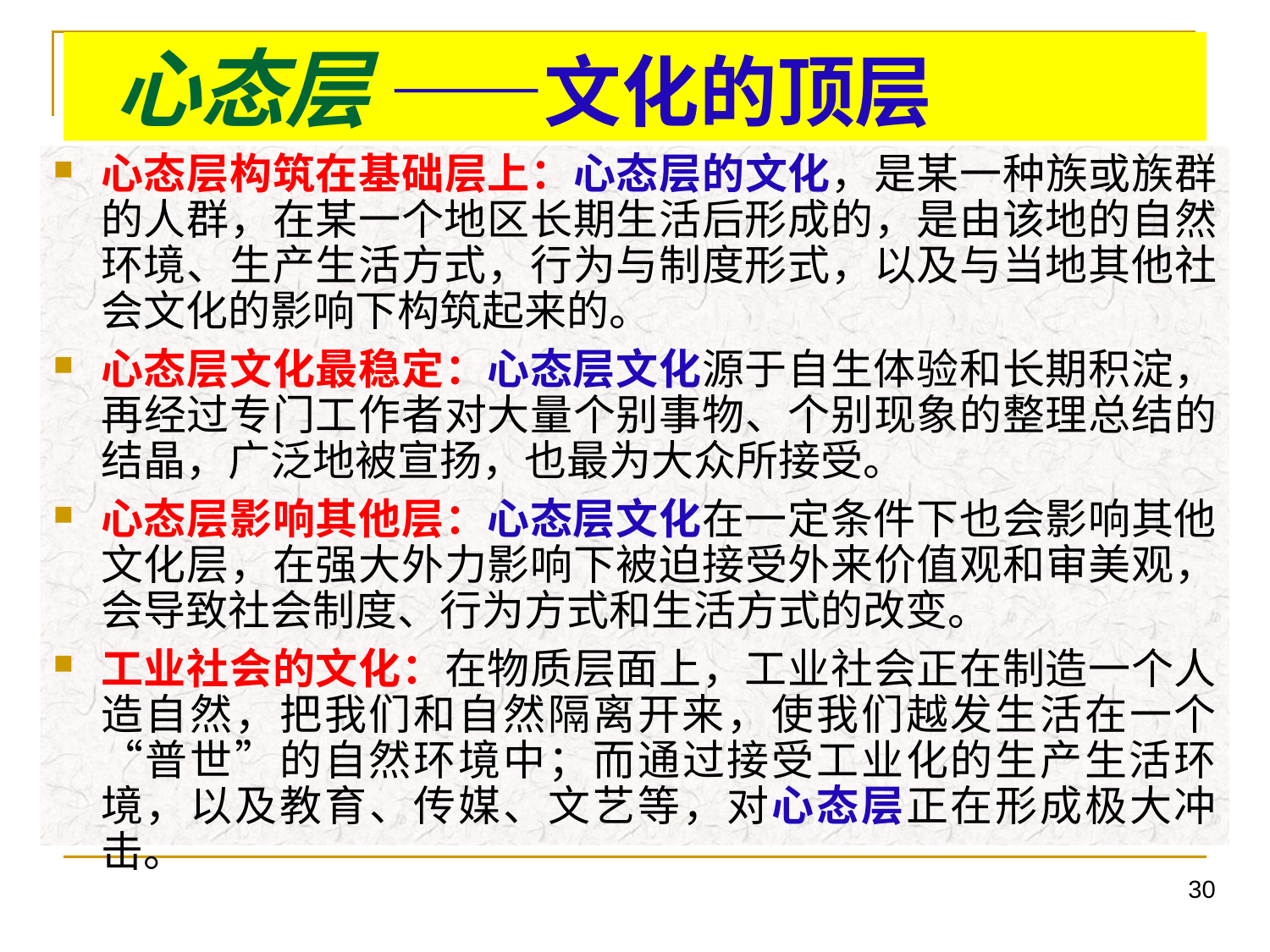

心态层 ——文化的顶层
心态层构筑在基础层上：心态层的文化，是某一种族或族群的人群，在某一个地区长期生活后形成的，是由该地的自然环境、生产生活方式，行为与制度形式，以及与当地其他社会文化的影响下构筑起来的。
心态层文化最稳定：心态层文化源于自生体验和长期积淀，再经过专门工作者对大量个别事物、个别现象的整理总结的结晶，广泛地被宣扬，也最为大众所接受。
心态层影响其他层：心态层文化在一定条件下也会影响其他文化层，在强大外力影响下被迫接受外来价值观和审美观，会导致社会制度、行为方式和生活方式的改变。
工业社会的文化：在物质层面上，工业社会正在制造一个人造自然，把我们和自然隔离开来，使我们越发生活在一个“普世”的自然环境中；而通过接受工业化的生产生活环境，以及教育、传媒、文艺等，对心态层正在形成极大冲击。
30